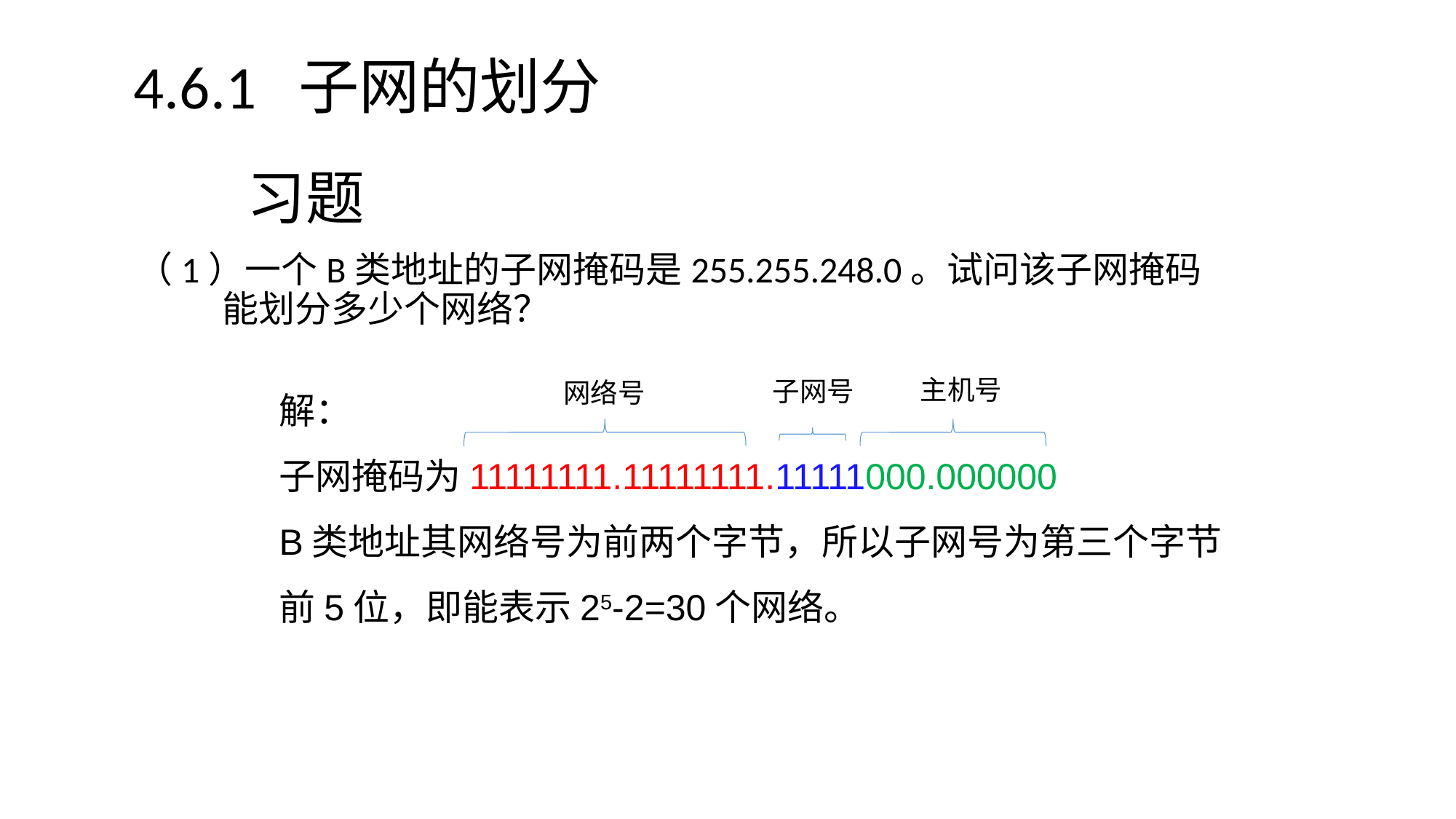

4.6.1  子网的划分
# 习题
（1）一个B类地址的子网掩码是255.255.248.0。试问该子网掩码能划分多少个网络？

解：
子网掩码为11111111.11111111.11111000.000000
B类地址其网络号为前两个字节，所以子网号为第三个字节前5位，即能表示25-2=30个网络。

主机号
子网号
网络号